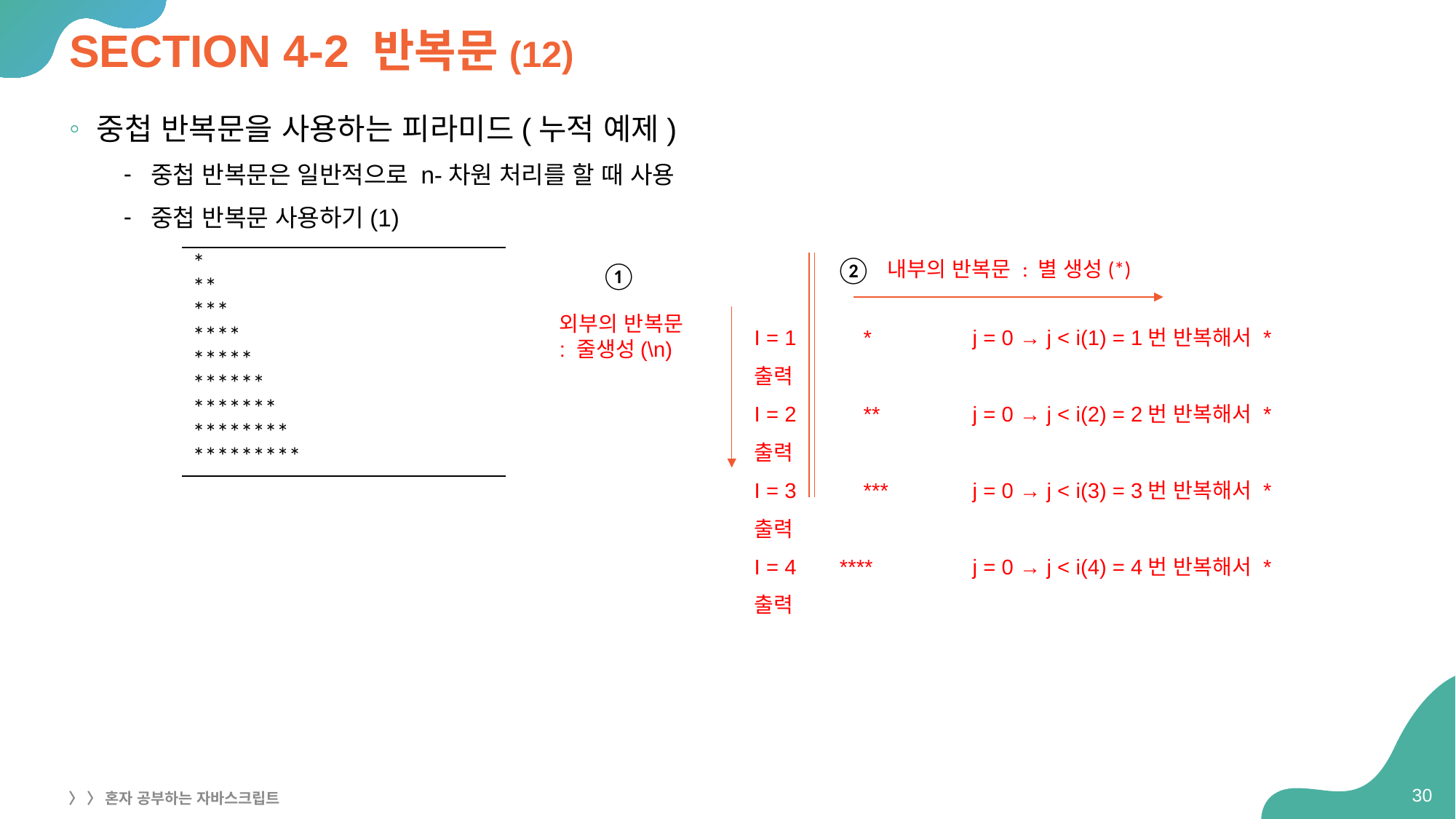

# SECTION 4-2 반복문(12)
중첩 반복문을 사용하는 피라미드(누적 예제)
중첩 반복문은 일반적으로 n-차원 처리를 할 때 사용
중첩 반복문 사용하기(1)

②
| \* \*\* \*\*\* \*\*\*\* \*\*\*\*\* \*\*\*\*\*\* \*\*\*\*\*\*\* \*\*\*\*\*\*\*\* \*\*\*\*\*\*\*\*\* |
| --- |
내부의 반복문 : 별 생성(*)
①
외부의 반복문
: 줄생성(\n)
I = 1	*	j = 0 → j < i(1) = 1번 반복해서 * 출력
I = 2	**	j = 0 → j < i(2) = 2번 반복해서 * 출력
I = 3	***	j = 0 → j < i(3) = 3번 반복해서 * 출력
I = 4	****	j = 0 → j < i(4) = 4번 반복해서 * 출력
30
〉 〉 혼자 공부하는 자바스크립트